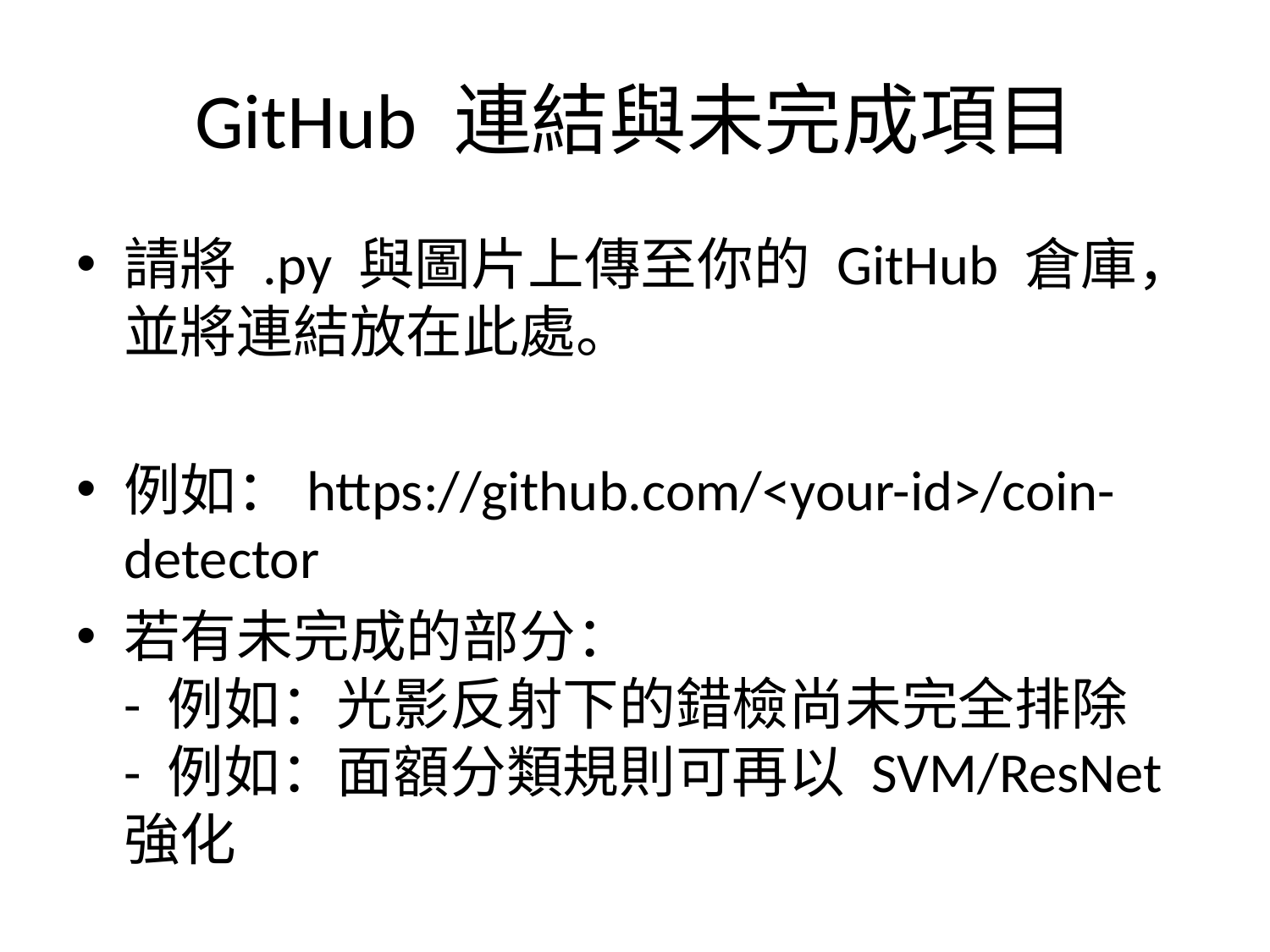

# GitHub 連結與未完成項目
請將 .py 與圖片上傳至你的 GitHub 倉庫，並將連結放在此處。

例如：https://github.com/<your-id>/coin-detector
若有未完成的部分：
- 例如：光影反射下的錯檢尚未完全排除
- 例如：面額分類規則可再以 SVM/ResNet 強化